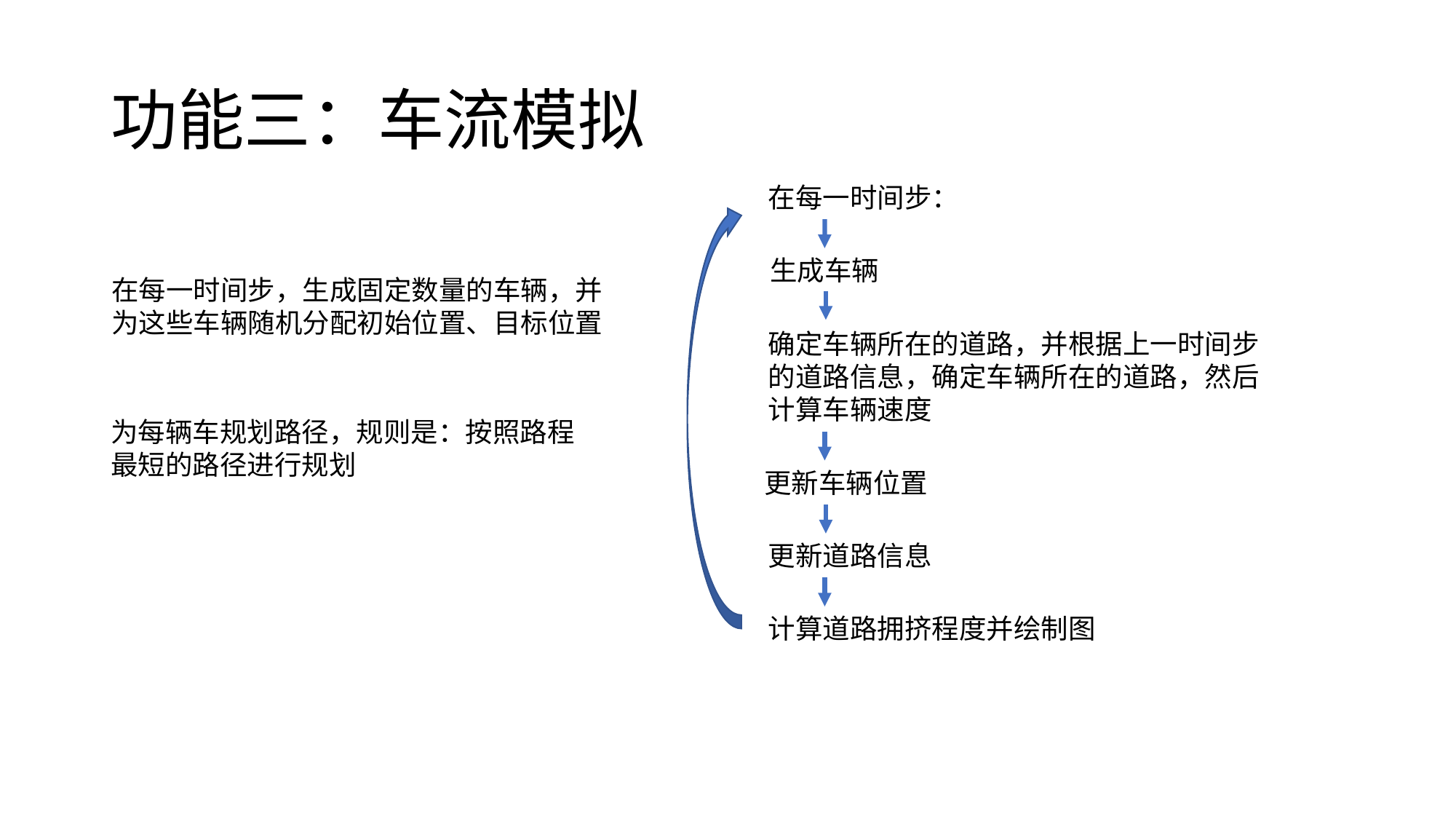

# 功能三：车流模拟
在每一时间步：

生成车辆
确定车辆所在的道路，并根据上一时间步的道路信息，确定车辆所在的道路，然后计算车辆速度
更新车辆位置
更新道路信息
计算道路拥挤程度并绘制图
在每一时间步，生成固定数量的车辆，并为这些车辆随机分配初始位置、目标位置
为每辆车规划路径，规则是：按照路程最短的路径进行规划